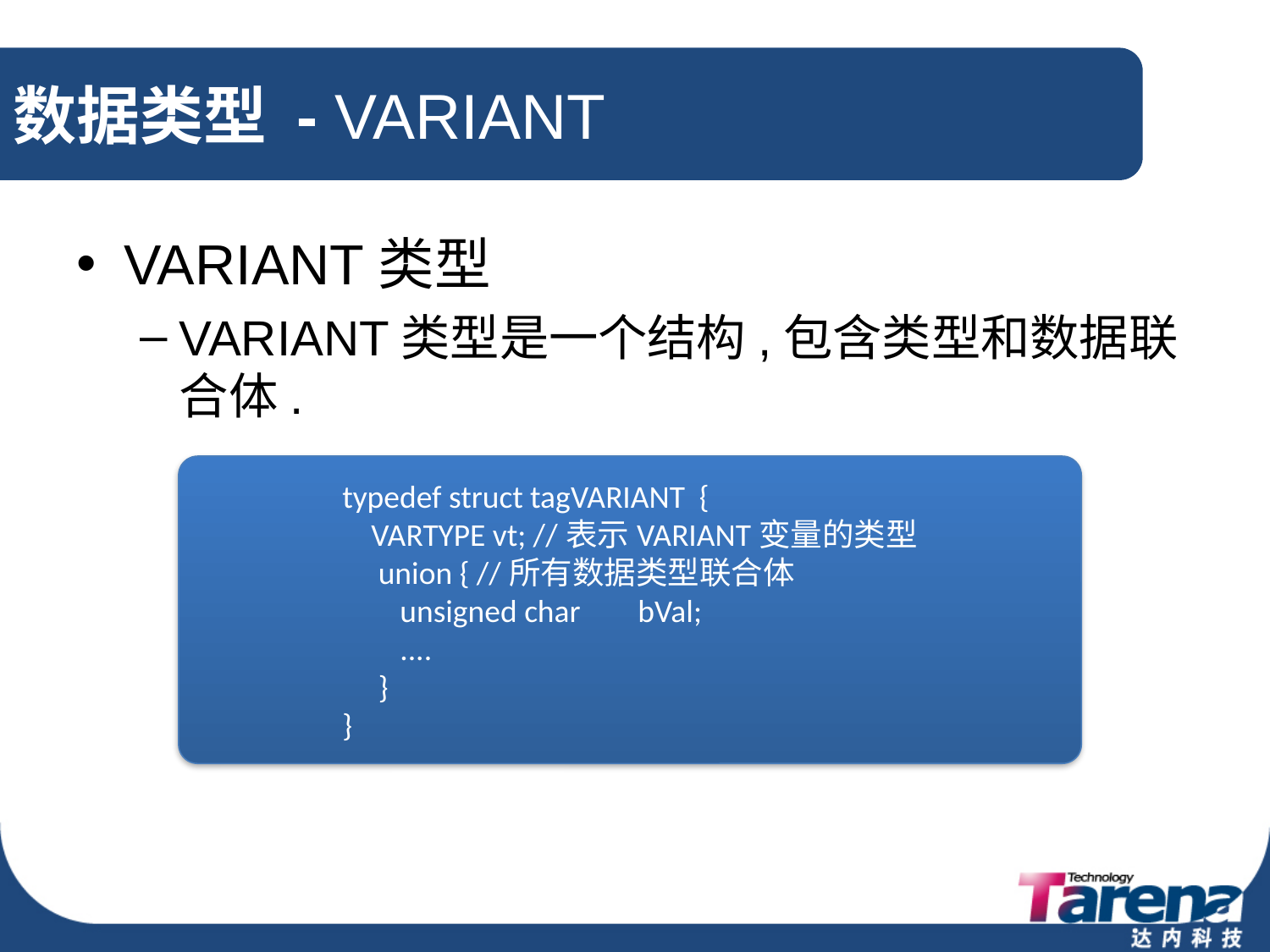

# 数据类型 - VARIANT
VARIANT类型
VARIANT类型是一个结构,包含类型和数据联合体.

typedef struct tagVARIANT  {
    VARTYPE vt; //表示VARIANT变量的类型
     union { //所有数据类型联合体
        unsigned char        bVal;
        ....
     }
}